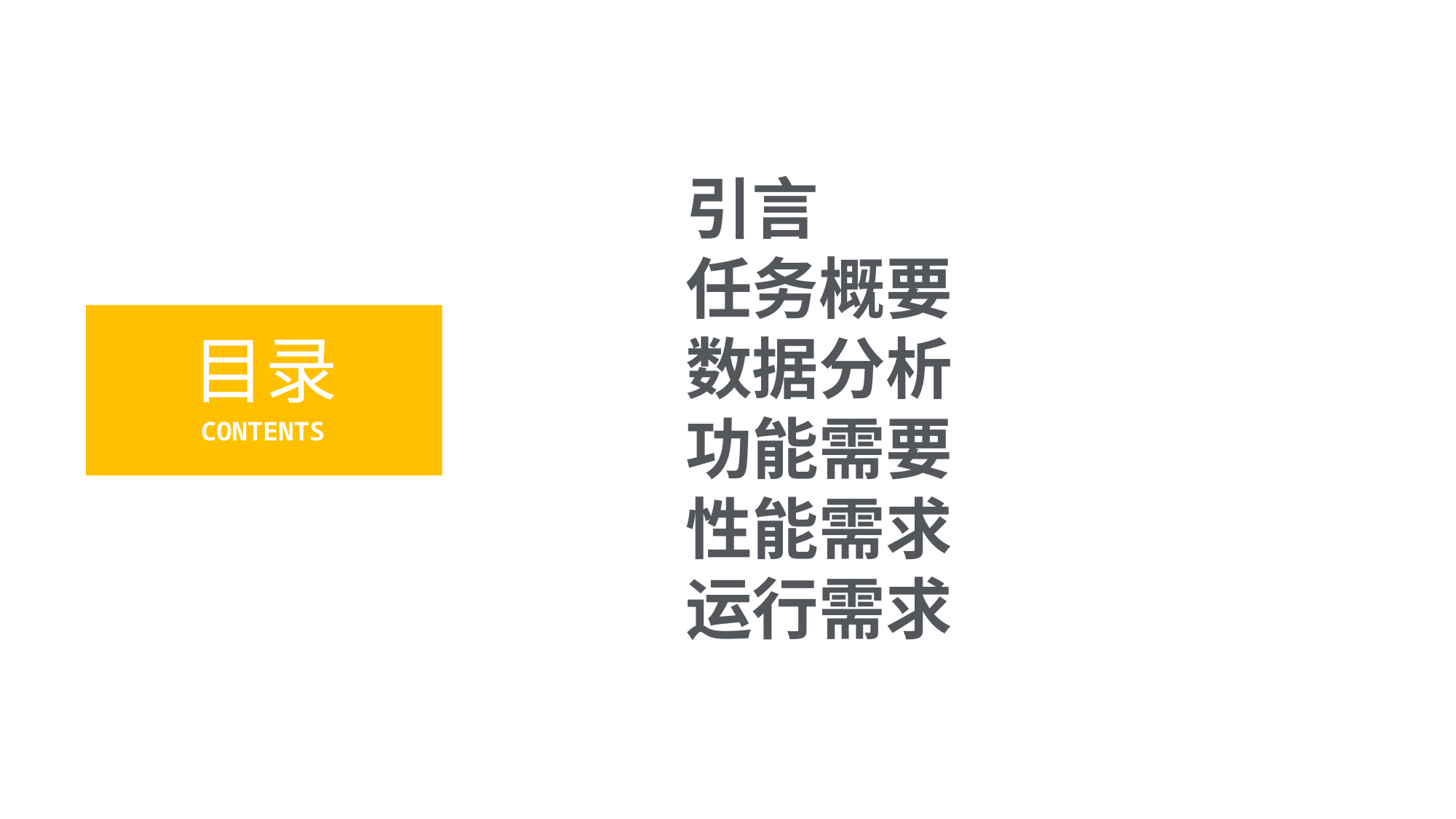

引言
任务概要
数据分析
功能需要
性能需求
运行需求

目录
CONTENTS